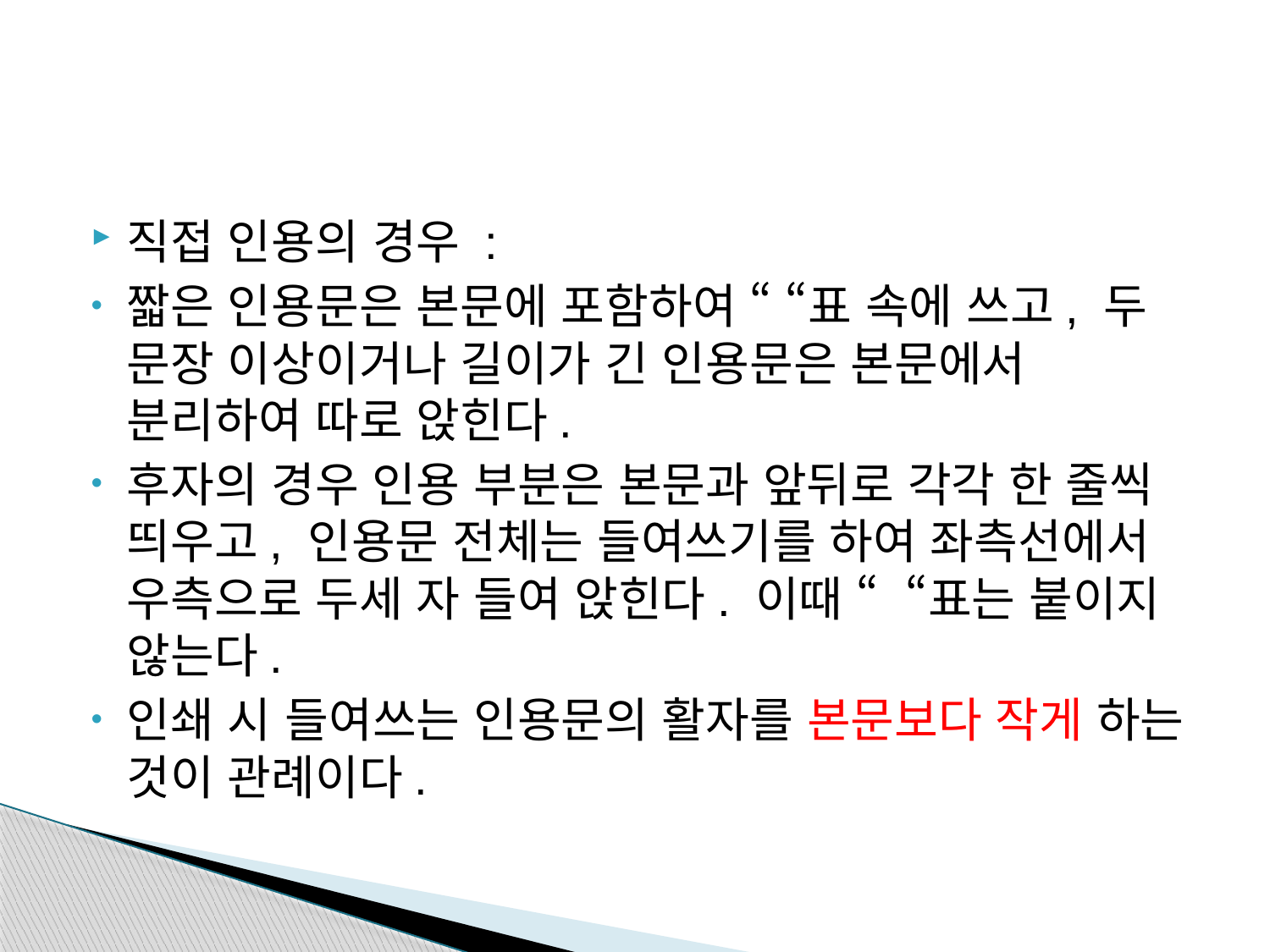

#
직접 인용의 경우 :
짧은 인용문은 본문에 포함하여 “ “표 속에 쓰고, 두 문장 이상이거나 길이가 긴 인용문은 본문에서 분리하여 따로 앉힌다.
후자의 경우 인용 부분은 본문과 앞뒤로 각각 한 줄씩 띄우고, 인용문 전체는 들여쓰기를 하여 좌측선에서 우측으로 두세 자 들여 앉힌다. 이때 “  “표는 붙이지 않는다.
인쇄 시 들여쓰는 인용문의 활자를 본문보다 작게 하는 것이 관례이다.